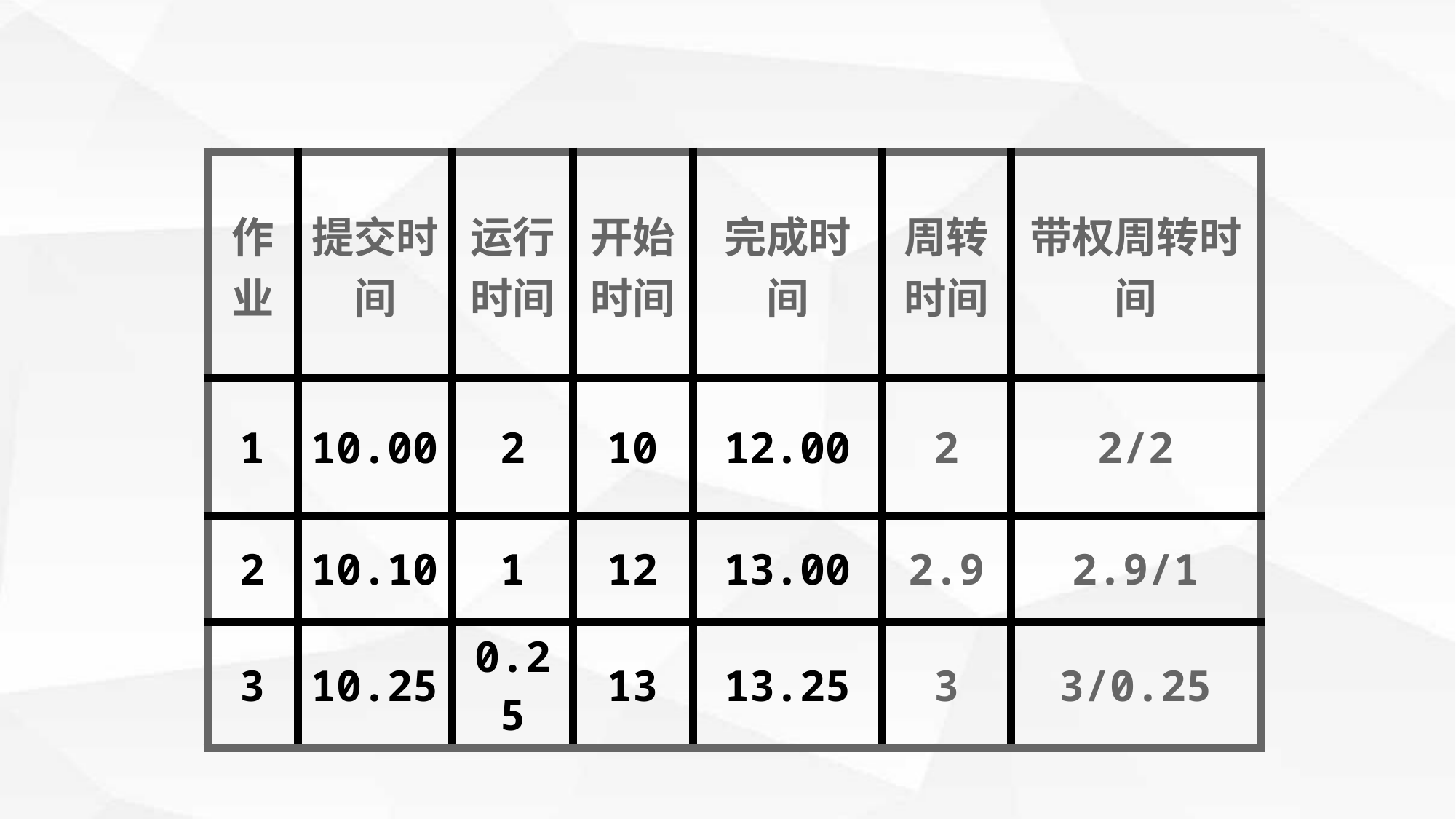

| 作业 | 提交时间 | 运行时间 | 开始时间 | 完成时间 | 周转时间 | 带权周转时间 |
| --- | --- | --- | --- | --- | --- | --- |
| 1 | 10.00 | 2 | 10 | 12.00 | 2 | 2/2 |
| 2 | 10.10 | 1 | 12 | 13.00 | 2.9 | 2.9/1 |
| 3 | 10.25 | 0.25 | 13 | 13.25 | 3 | 3/0.25 |